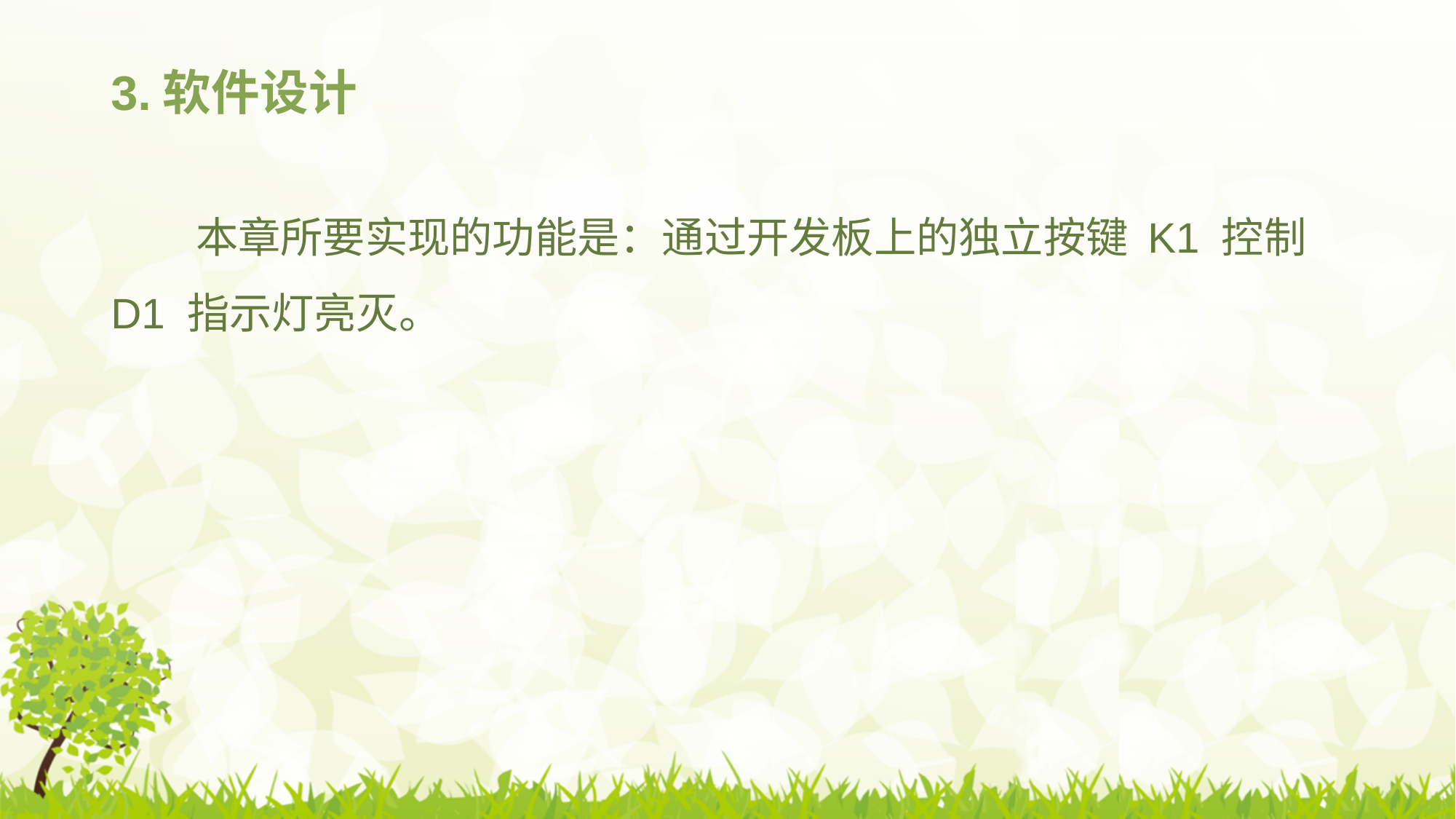

# 3.软件设计
本章所要实现的功能是：通过开发板上的独立按键 K1 控制 D1 指示灯亮灭。